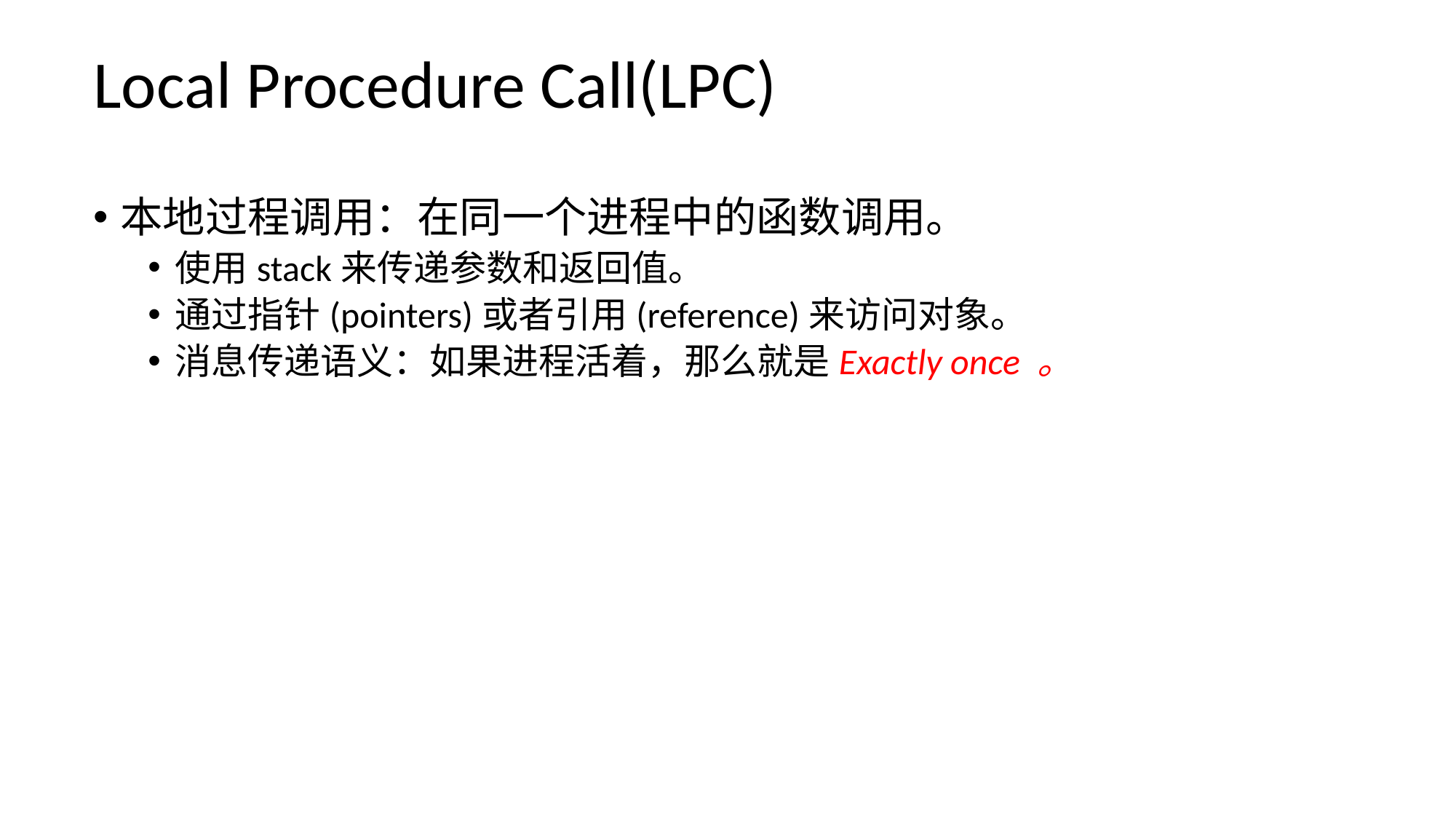

# Local Procedure Call(LPC)
本地过程调用：在同一个进程中的函数调用。
使用stack来传递参数和返回值。
通过指针(pointers)或者引用(reference)来访问对象。
消息传递语义：如果进程活着，那么就是Exactly once 。